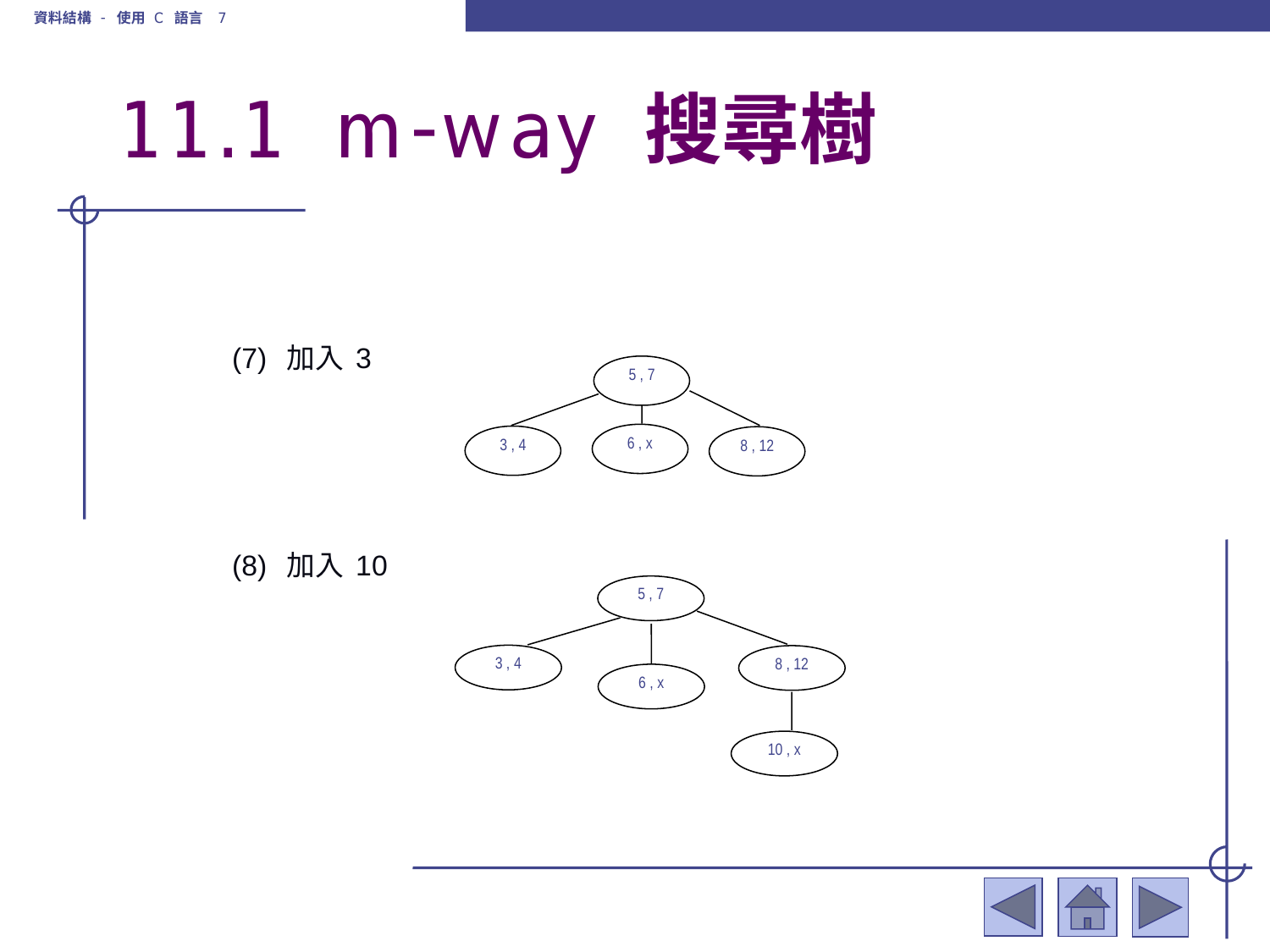

資料結構 - 使用 C 語言   7
# 11.1  m-way 搜尋樹
	(7) 加入3

	(8) 加入10
5 , 7

6 , x
3 , 4
8 , 12
5 , 7

3 , 4
8 , 12
6 , x

10 , x